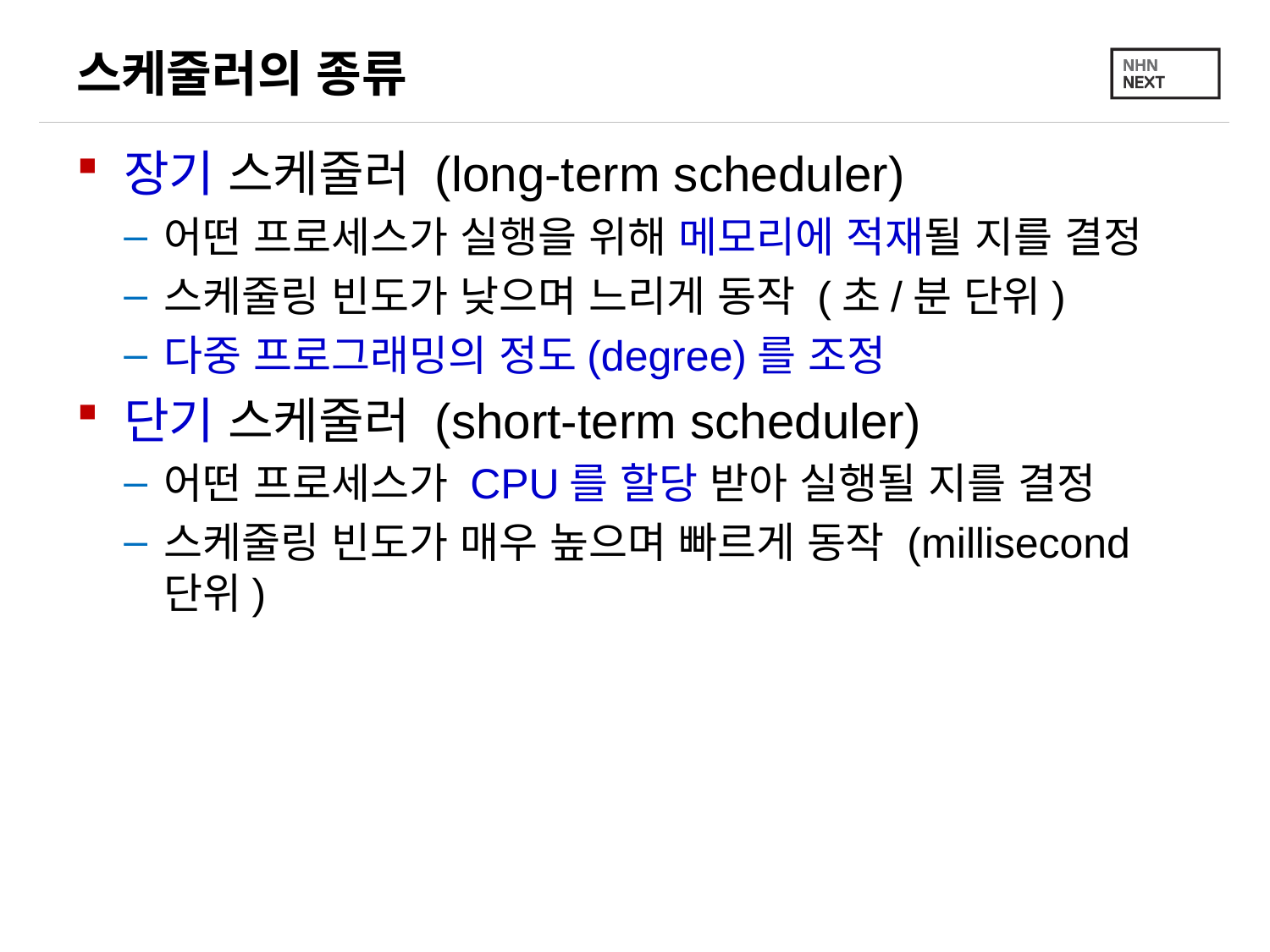

# 스케줄러의 종류
장기 스케줄러 (long-term scheduler)
어떤 프로세스가 실행을 위해 메모리에 적재될 지를 결정
스케줄링 빈도가 낮으며 느리게 동작 (초/분 단위)
다중 프로그래밍의 정도(degree)를 조정
단기 스케줄러 (short-term scheduler)
어떤 프로세스가 CPU를 할당 받아 실행될 지를 결정
스케줄링 빈도가 매우 높으며 빠르게 동작 (millisecond 단위)